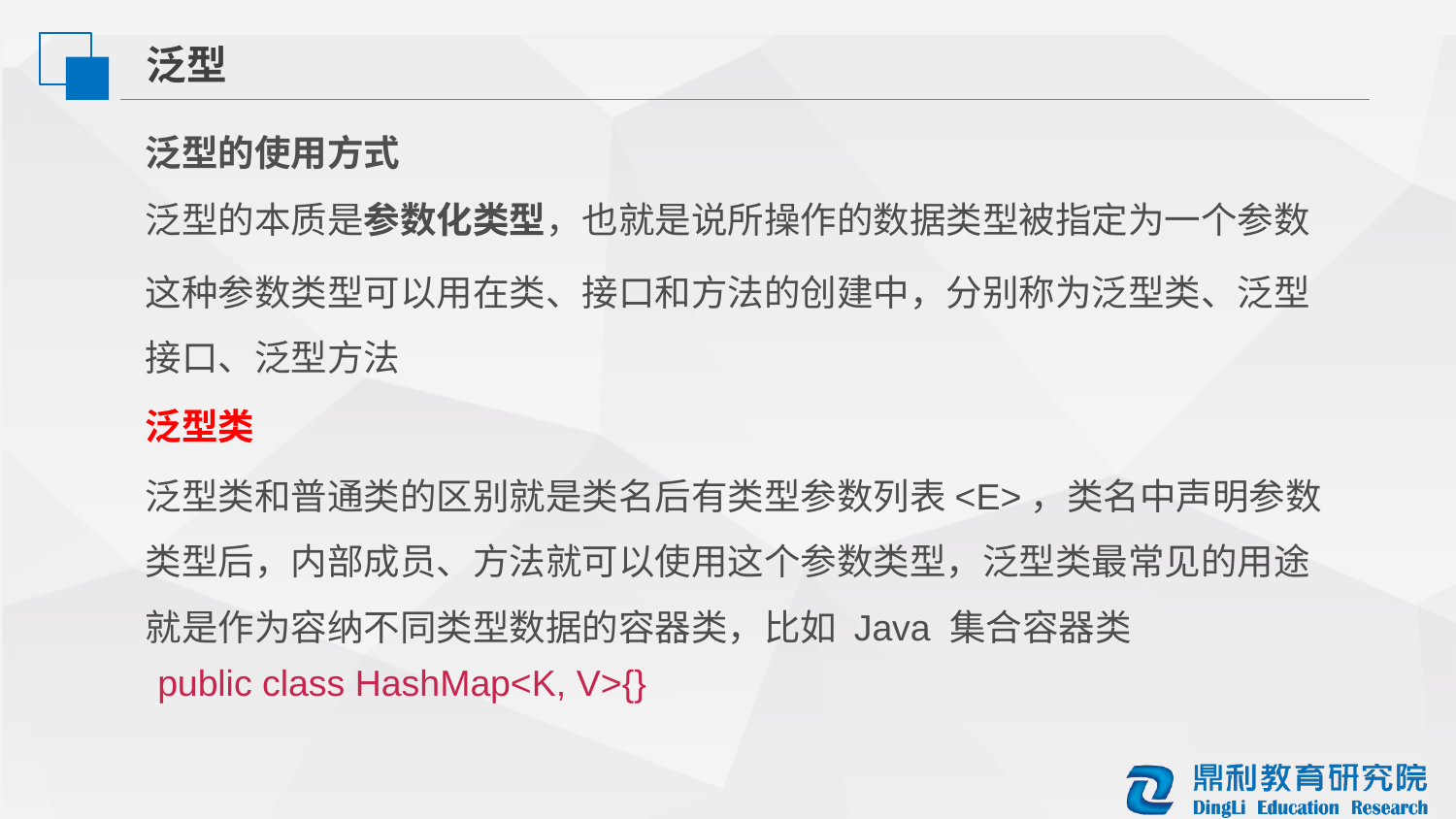

泛型
泛型的使用方式
泛型的本质是参数化类型，也就是说所操作的数据类型被指定为一个参数
这种参数类型可以用在类、接口和方法的创建中，分别称为泛型类、泛型接口、泛型方法
泛型类
泛型类和普通类的区别就是类名后有类型参数列表<E>，类名中声明参数类型后，内部成员、方法就可以使用这个参数类型，泛型类最常见的用途就是作为容纳不同类型数据的容器类，比如 Java 集合容器类
public class HashMap<K, V>{}